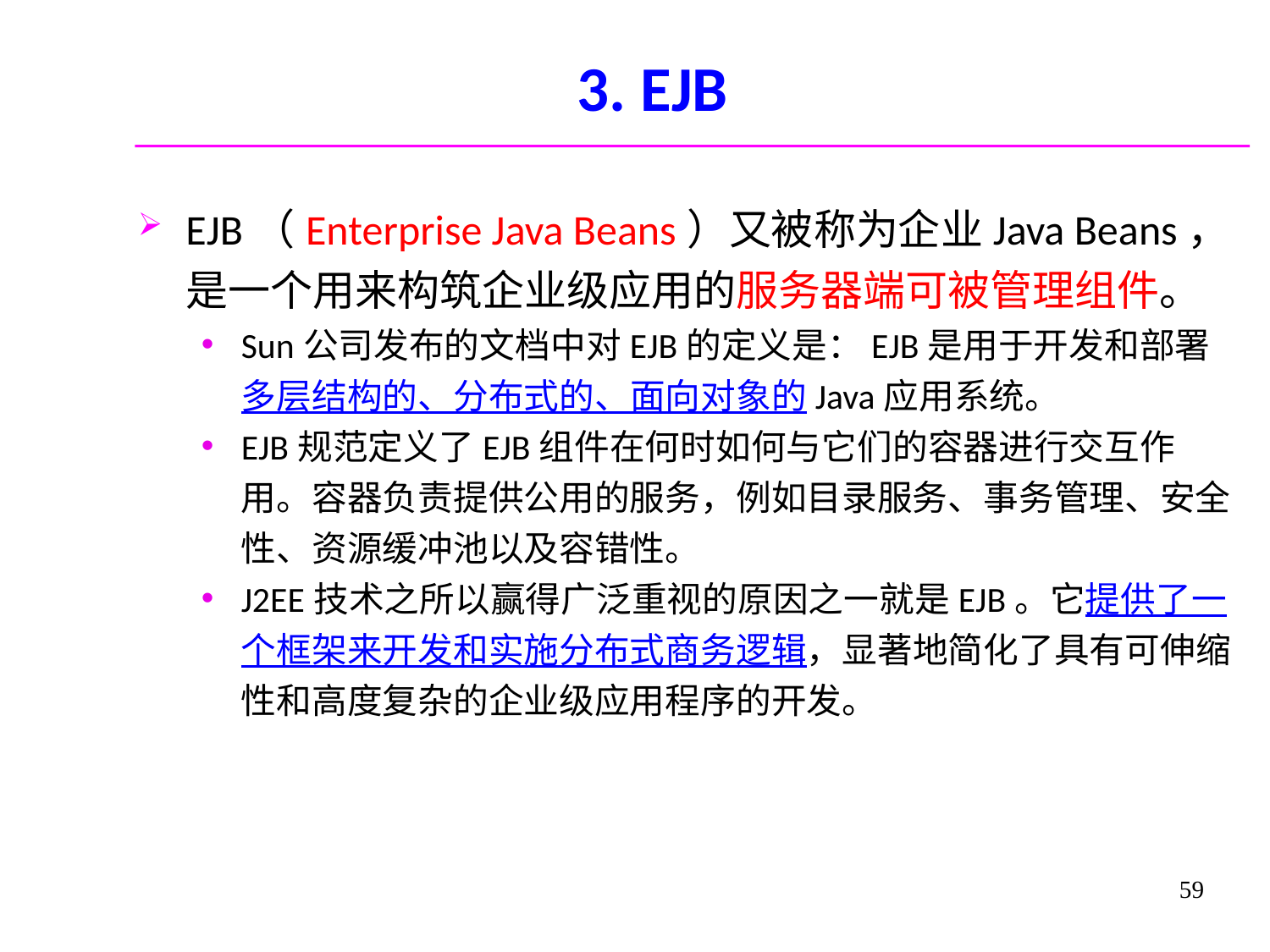

# 3. EJB
EJB（Enterprise Java Beans）又被称为企业Java Beans，是一个用来构筑企业级应用的服务器端可被管理组件。
Sun公司发布的文档中对EJB的定义是：EJB是用于开发和部署多层结构的、分布式的、面向对象的Java应用系统。
EJB规范定义了EJB组件在何时如何与它们的容器进行交互作用。容器负责提供公用的服务，例如目录服务、事务管理、安全性、资源缓冲池以及容错性。
J2EE技术之所以赢得广泛重视的原因之一就是EJB。它提供了一个框架来开发和实施分布式商务逻辑，显著地简化了具有可伸缩性和高度复杂的企业级应用程序的开发。

59